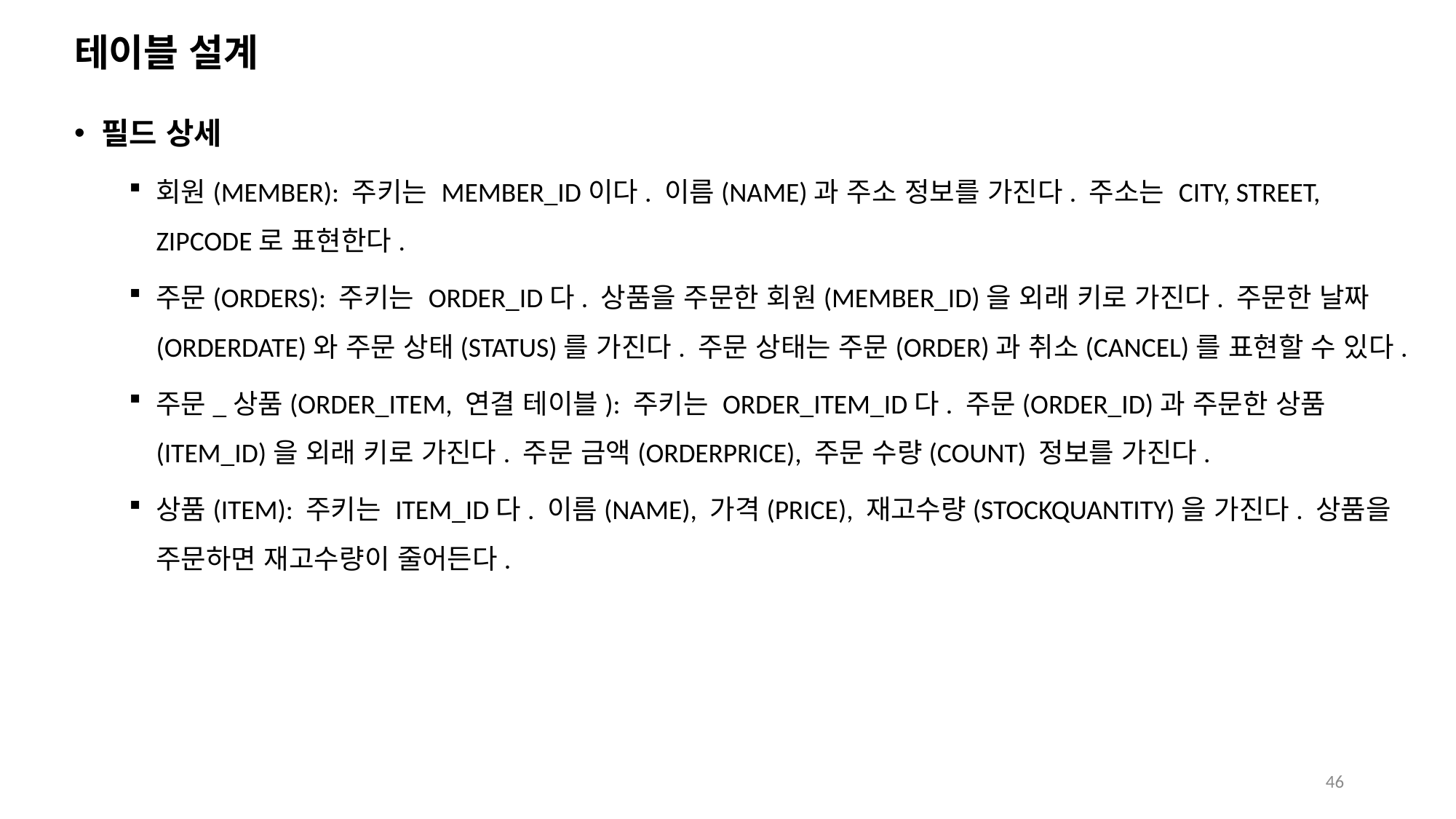

# 테이블 설계
필드 상세
회원(MEMBER): 주키는 MEMBER_ID이다. 이름(NAME)과 주소 정보를 가진다. 주소는 CITY, STREET, ZIPCODE로 표현한다.
주문(ORDERS): 주키는 ORDER_ID다. 상품을 주문한 회원(MEMBER_ID)을 외래 키로 가진다. 주문한 날짜(ORDERDATE)와 주문 상태(STATUS)를 가진다. 주문 상태는 주문(ORDER)과 취소(CANCEL)를 표현할 수 있다.
주문_상품(ORDER_ITEM, 연결 테이블): 주키는 ORDER_ITEM_ID다. 주문(ORDER_ID)과 주문한 상품(ITEM_ID)을 외래 키로 가진다. 주문 금액(ORDERPRICE), 주문 수량(COUNT) 정보를 가진다.
상품(ITEM): 주키는 ITEM_ID다. 이름(NAME), 가격(PRICE), 재고수량(STOCKQUANTITY)을 가진다. 상품을 주문하면 재고수량이 줄어든다.
46